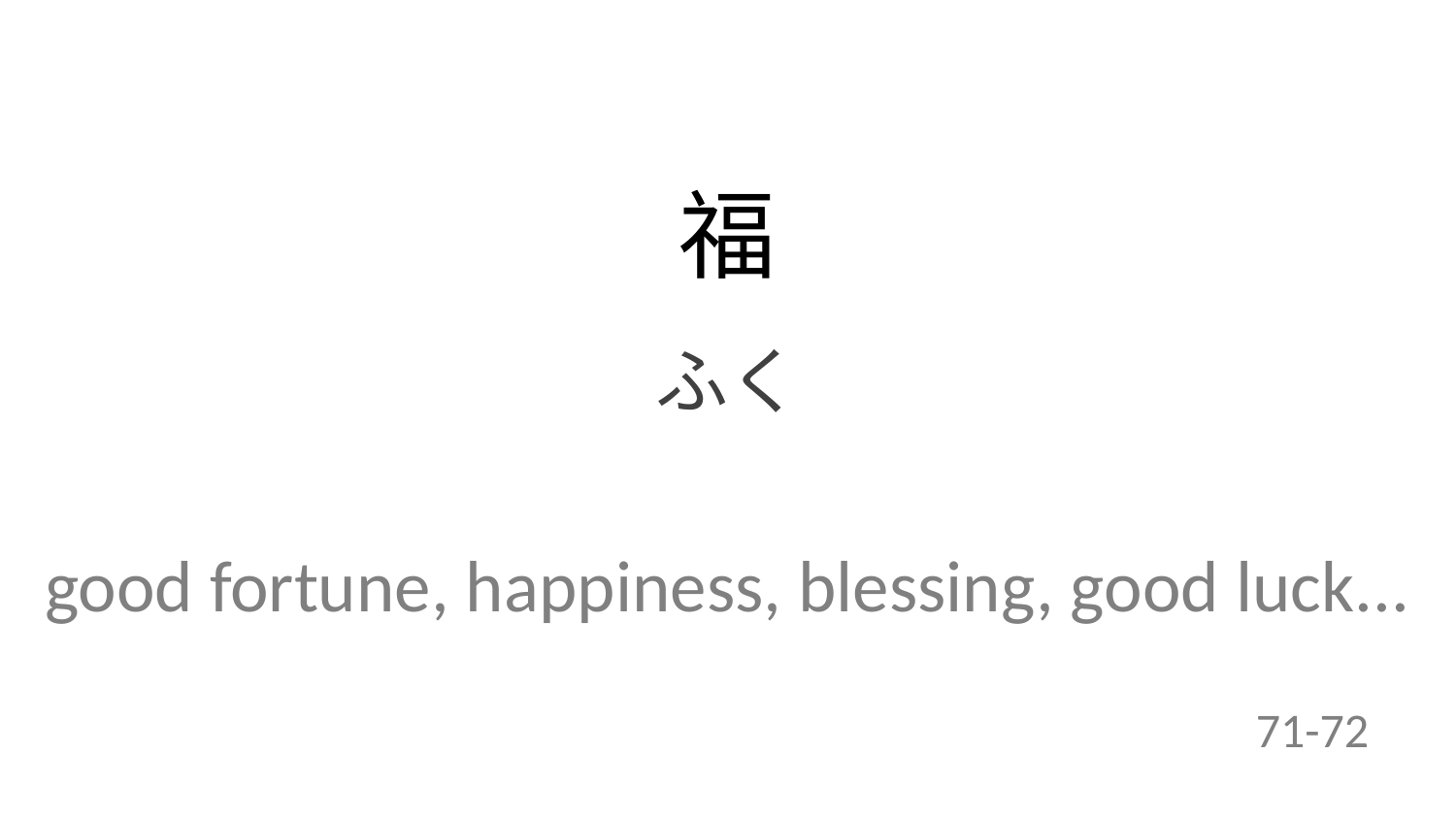

福

ふく
good fortune, happiness, blessing, good luck...
71-72